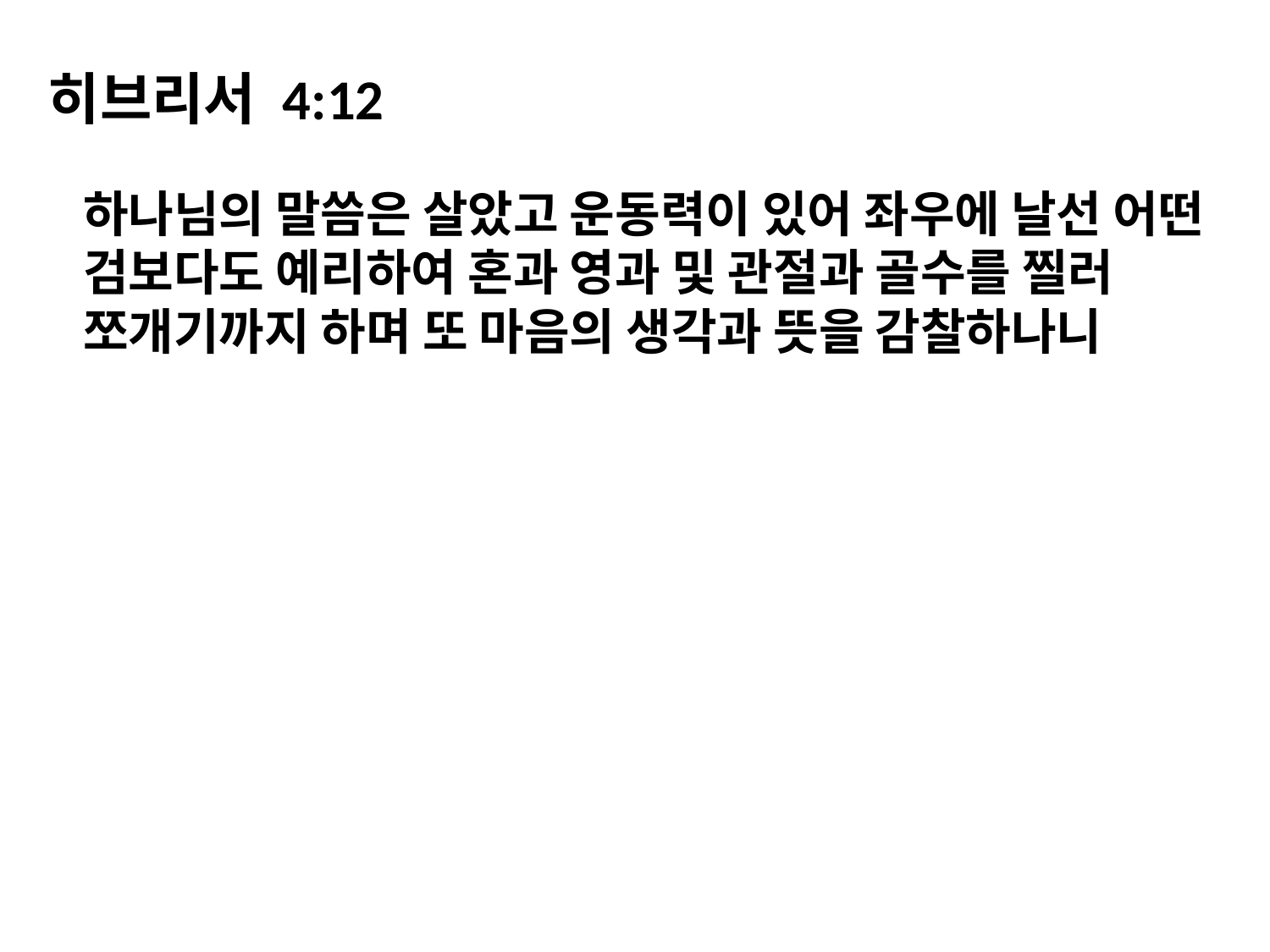

# 히브리서 4:12
하나님의 말씀은 살았고 운동력이 있어 좌우에 날선 어떤 검보다도 예리하여 혼과 영과 및 관절과 골수를 찔러 쪼개기까지 하며 또 마음의 생각과 뜻을 감찰하나니